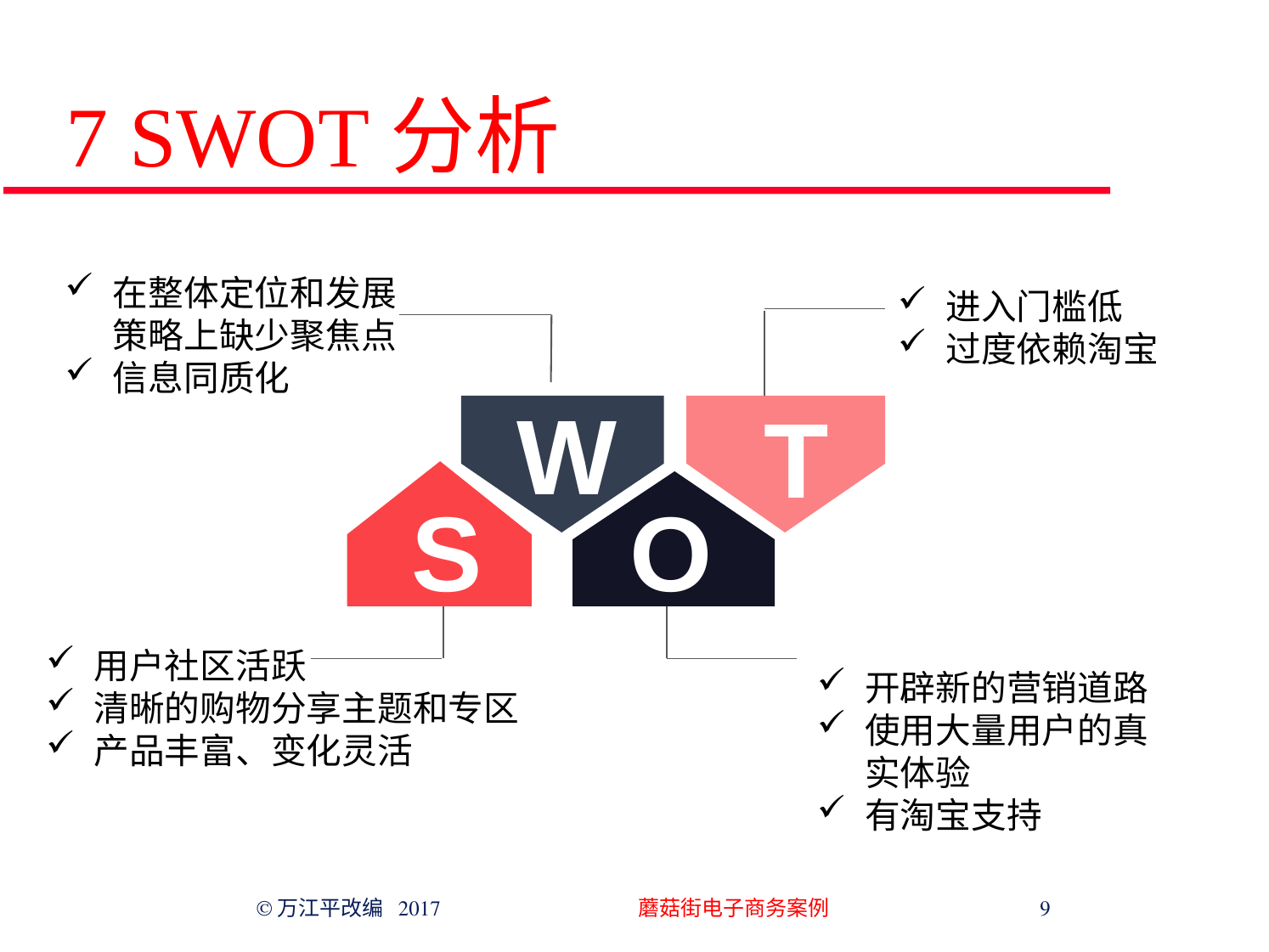

# 7 SWOT分析
在整体定位和发展策略上缺少聚焦点
信息同质化
进入门槛低
过度依赖淘宝
W
T

S
O
用户社区活跃
清晰的购物分享主题和专区
产品丰富、变化灵活
开辟新的营销道路
使用大量用户的真实体验
有淘宝支持